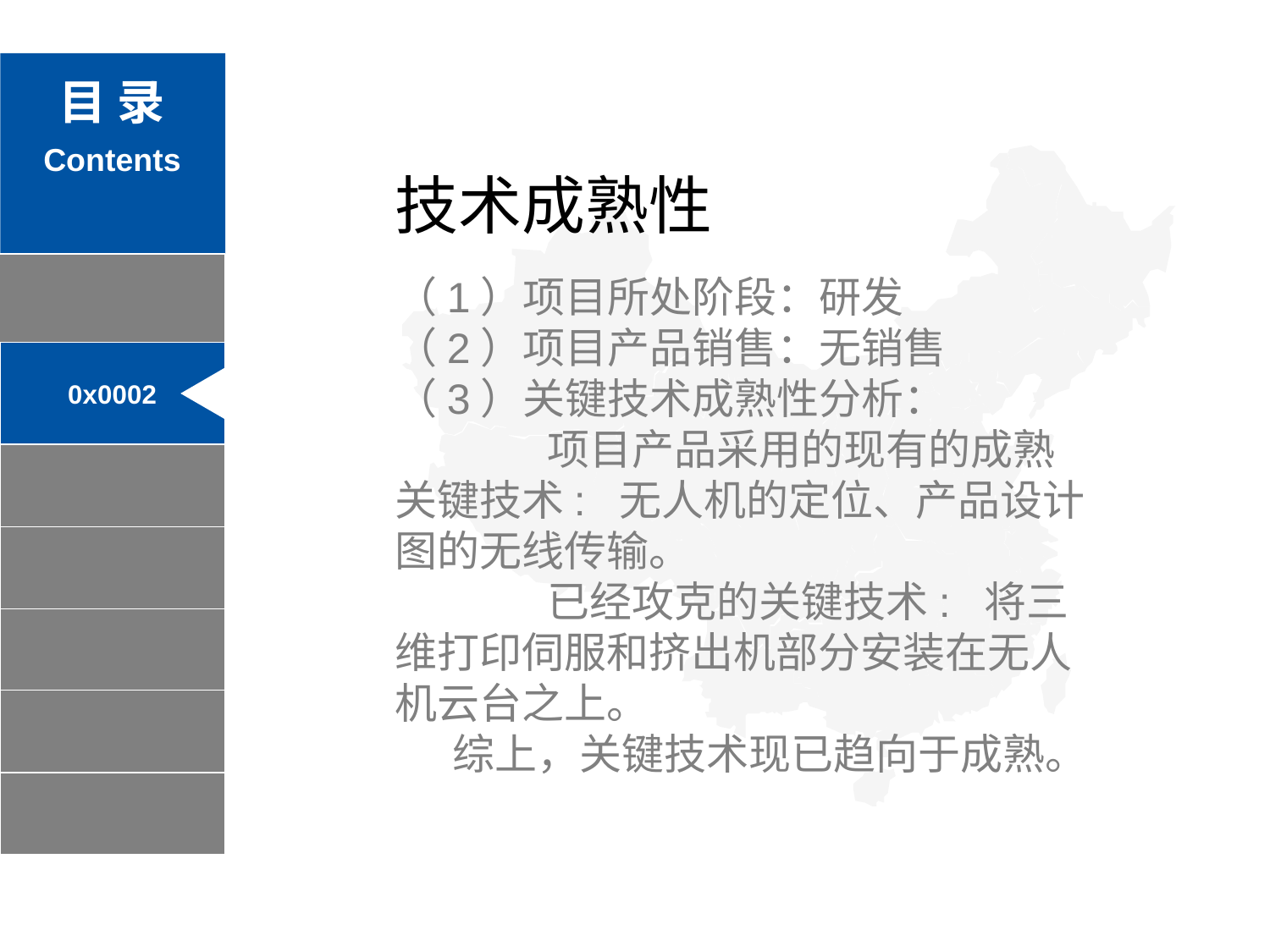

目 录
Contents
技术成熟性

（1）项目所处阶段：研发
（2）项目产品销售：无销售
（3）关键技术成熟性分析：
               项目产品采用的现有的成熟关键技术:  无人机的定位、产品设计图的无线传输。
               已经攻克的关键技术:  将三维打印伺服和挤出机部分安装在无人机云台之上。
     综上，关键技术现已趋向于成熟。

0x0002